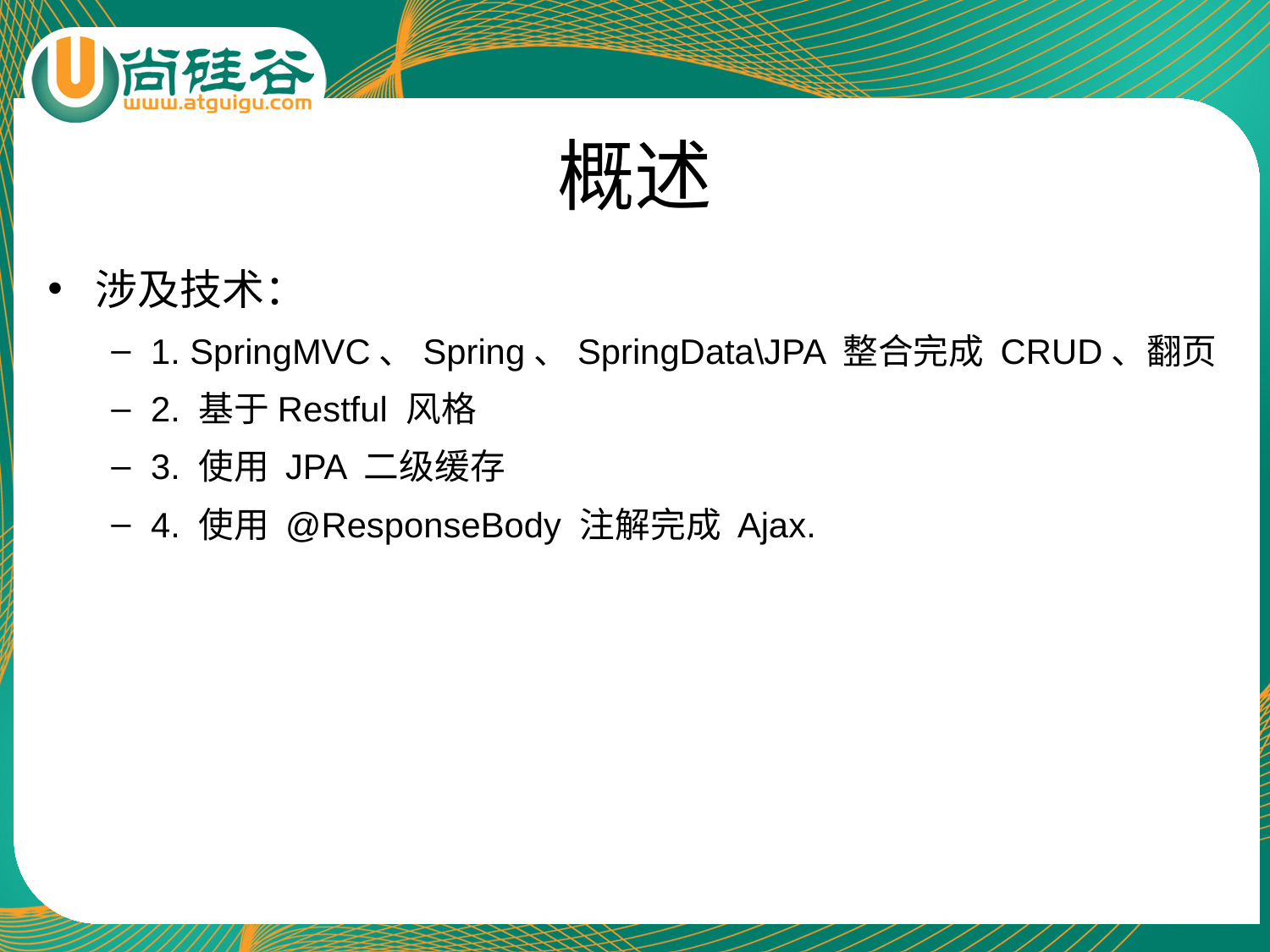

# 概述
涉及技术：
1. SpringMVC、Spring、SpringData\JPA 整合完成 CRUD、翻页
2. 基于Restful 风格
3. 使用 JPA 二级缓存
4. 使用 @ResponseBody 注解完成 Ajax.